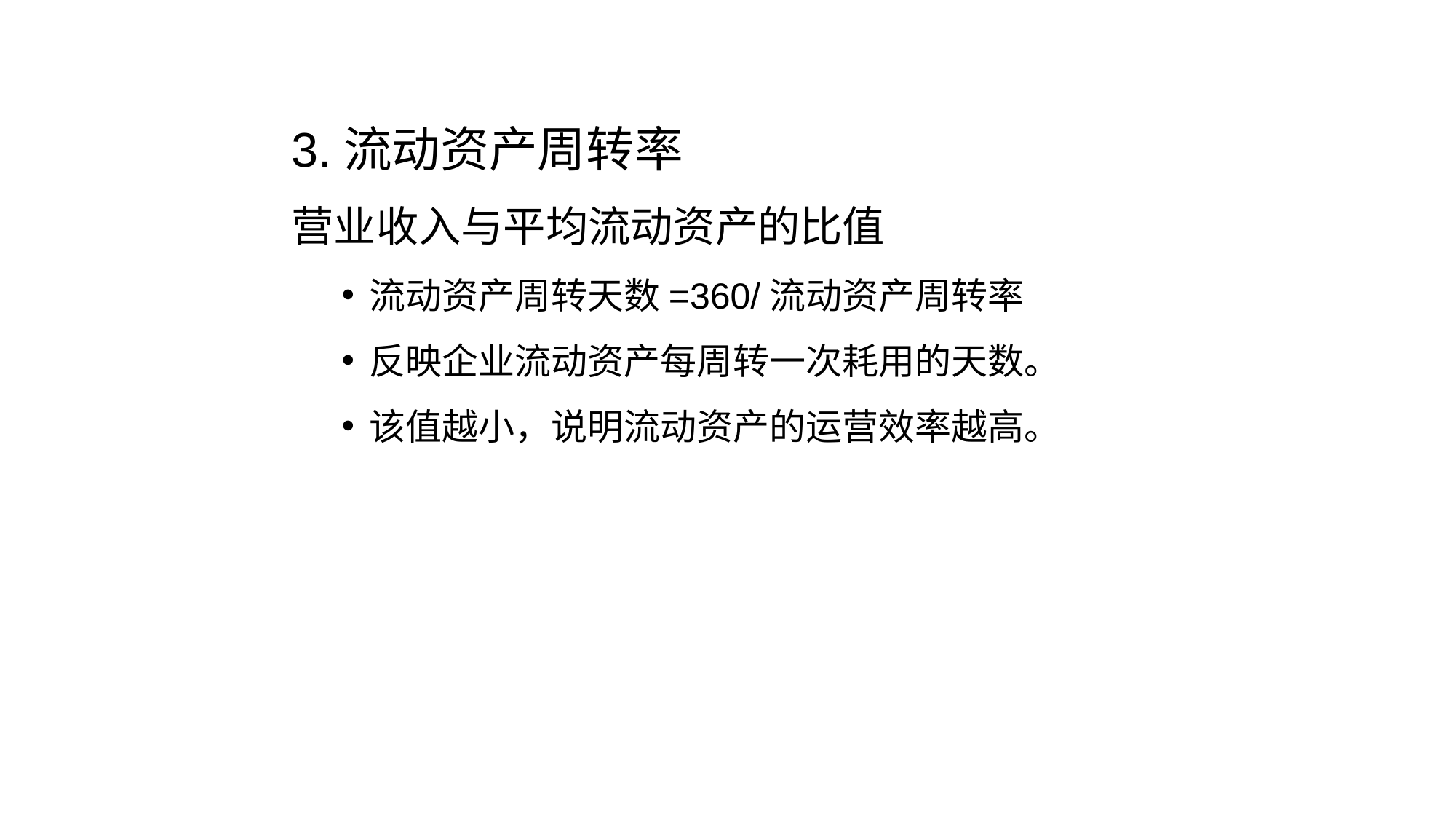

# 3.流动资产周转率
营业收入与平均流动资产的比值
流动资产周转天数=360/流动资产周转率
反映企业流动资产每周转一次耗用的天数。
该值越小，说明流动资产的运营效率越高。